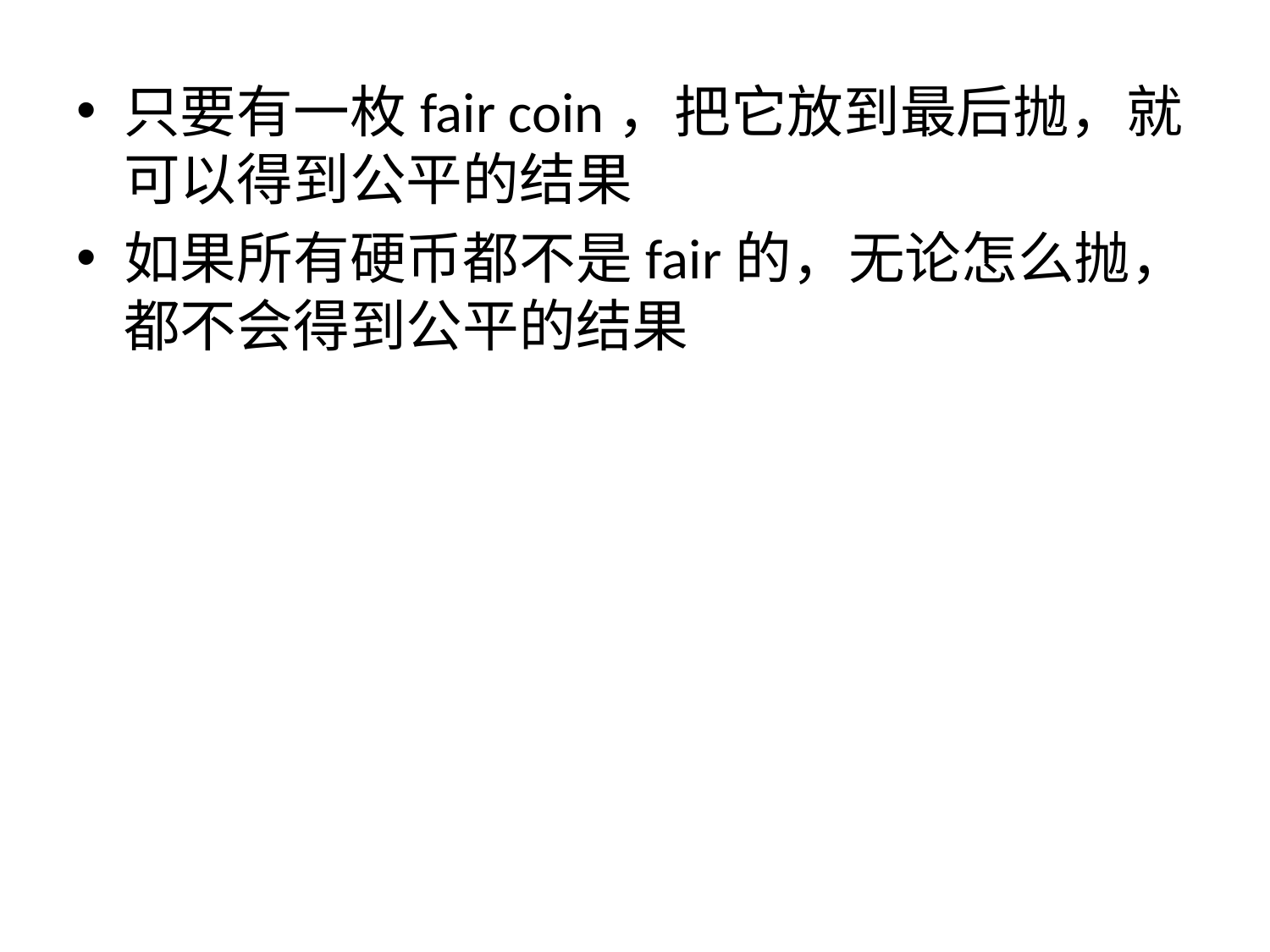

只要有一枚fair coin，把它放到最后抛，就可以得到公平的结果
如果所有硬币都不是fair的，无论怎么抛，都不会得到公平的结果